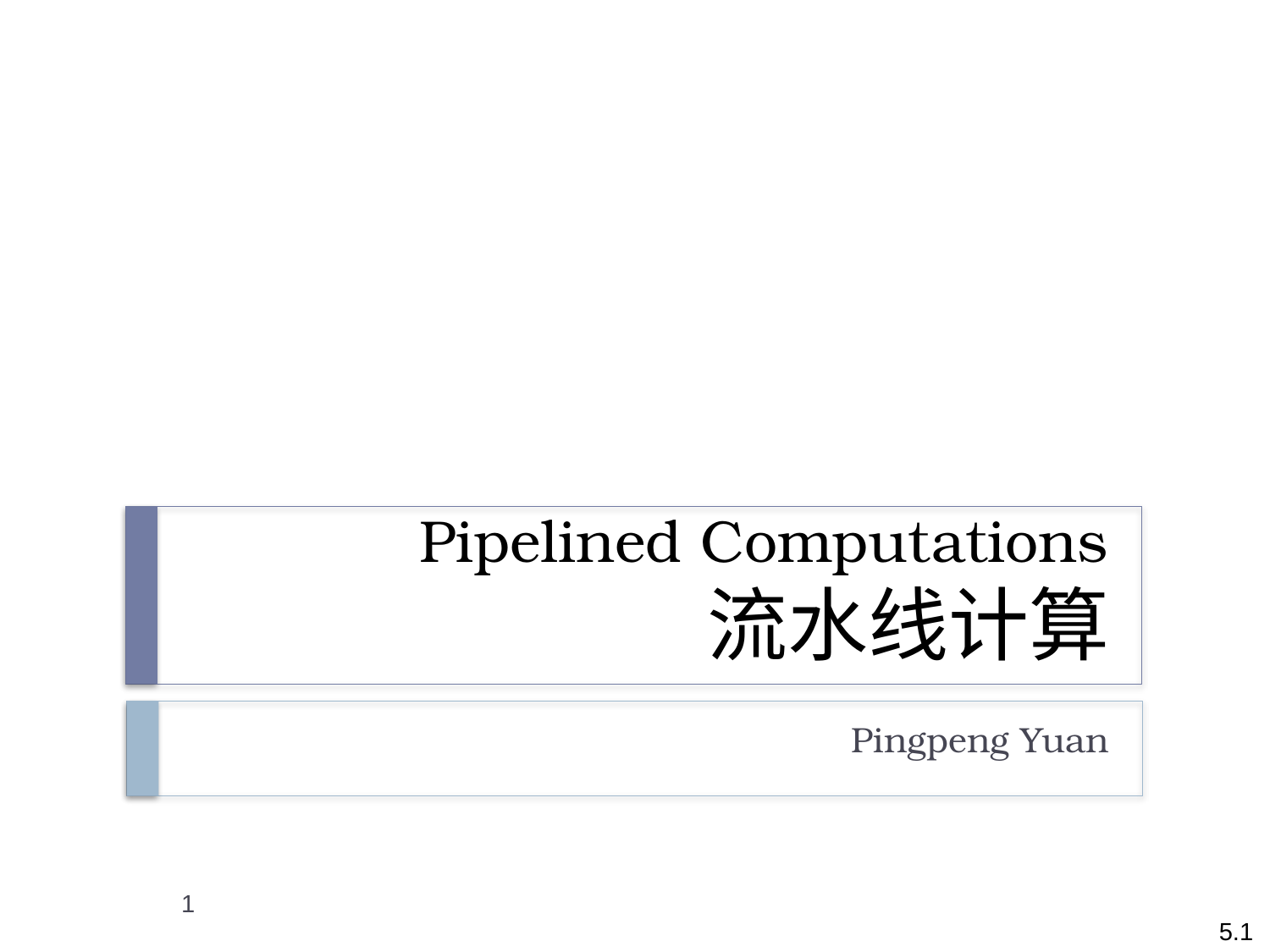

# Pipelined Computations 流水线计算
Pingpeng Yuan
1
5.1